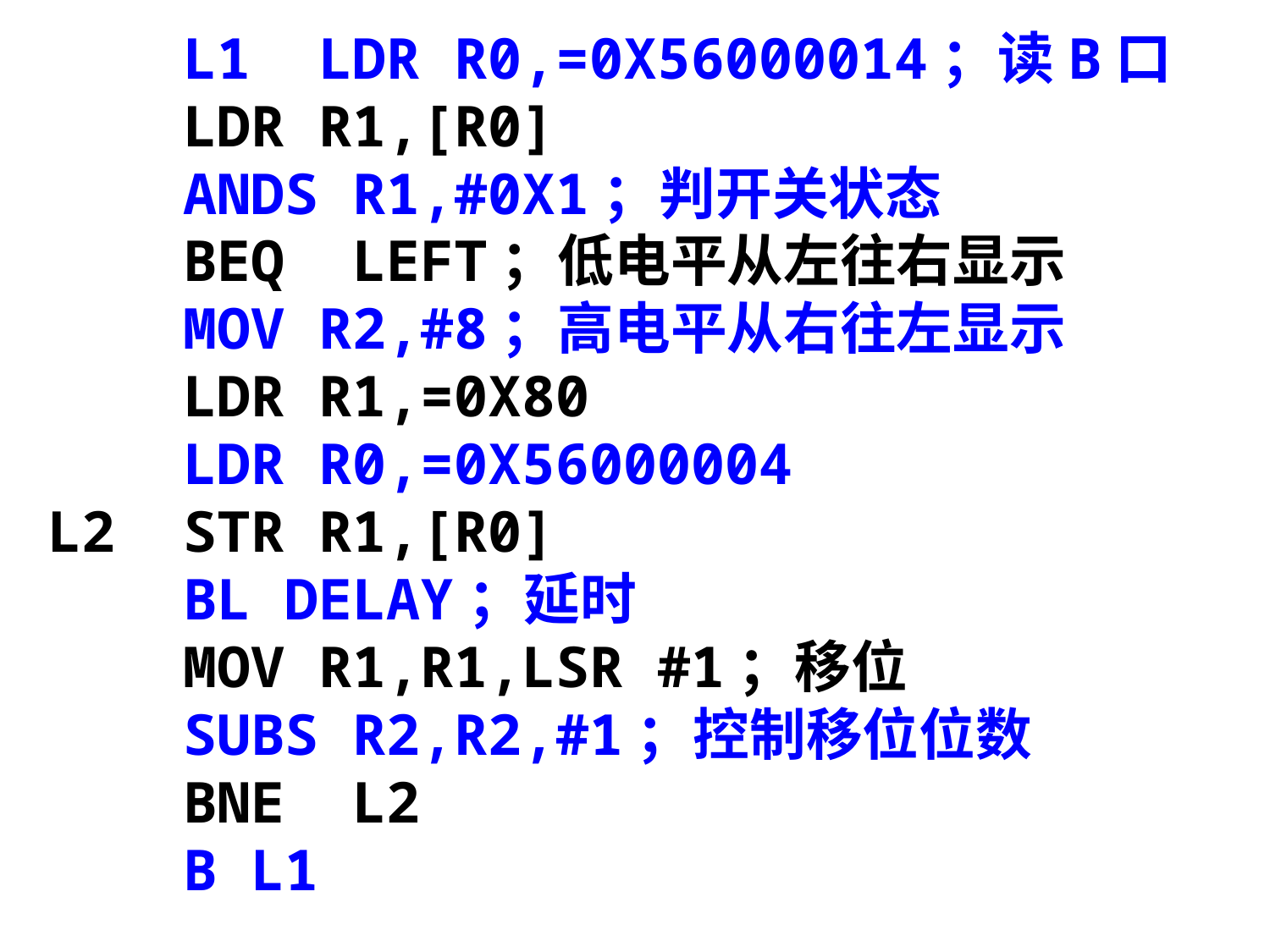

L1  LDR R0,=0X56000014；读B口
    LDR R1,[R0]
    ANDS R1,#0X1；判开关状态
    BEQ  LEFT；低电平从左往右显示
    MOV R2,#8；高电平从右往左显示
    LDR R1,=0X80
    LDR R0,=0X56000004
L2  STR R1,[R0]
    BL DELAY；延时
    MOV R1,R1,LSR #1；移位
    SUBS R2,R2,#1；控制移位位数
    BNE  L2
    B L1